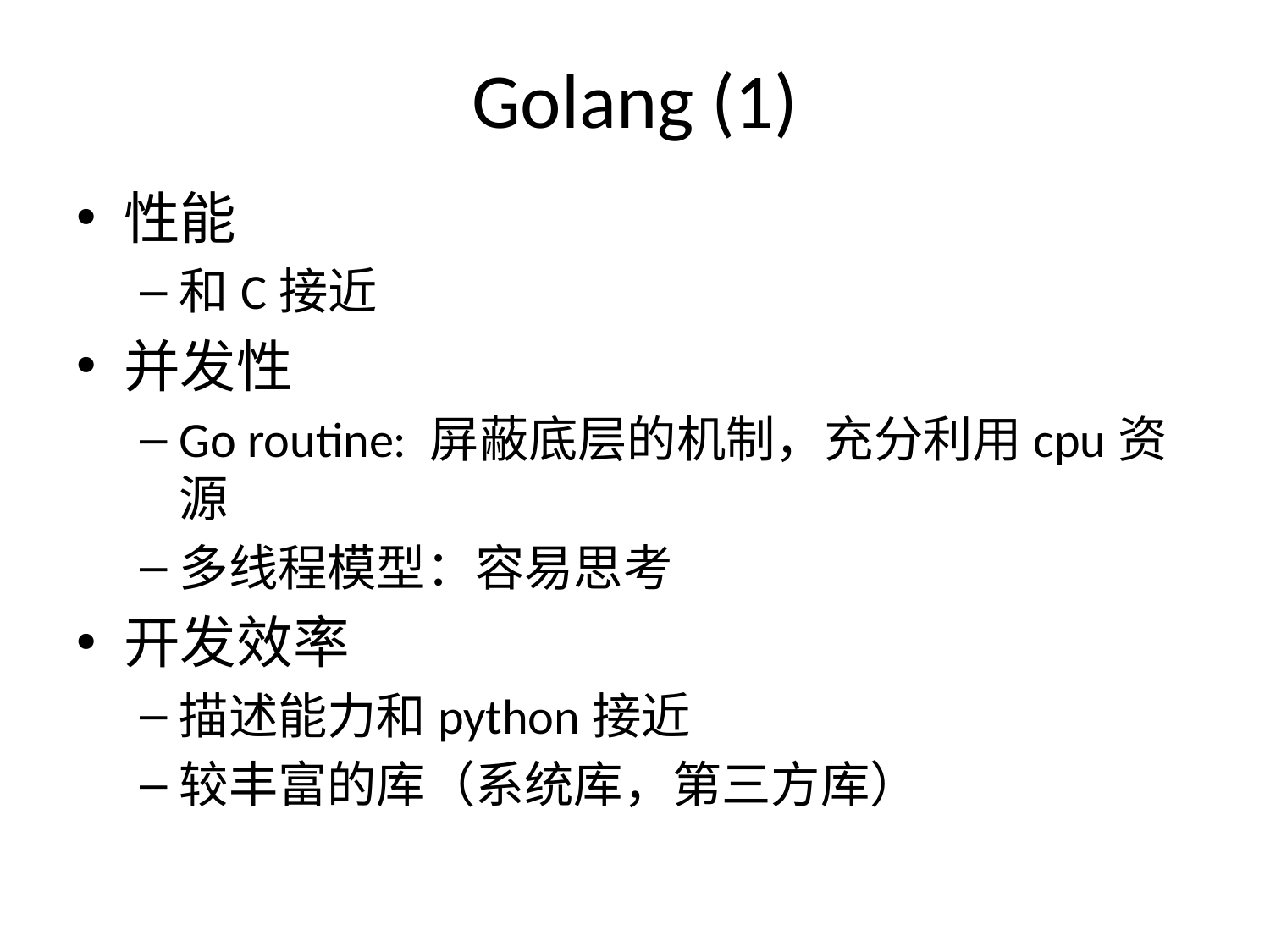

# Golang (1)
性能
和C接近
并发性
Go routine: 屏蔽底层的机制，充分利用cpu资源
多线程模型：容易思考
开发效率
描述能力和python接近
较丰富的库（系统库，第三方库）